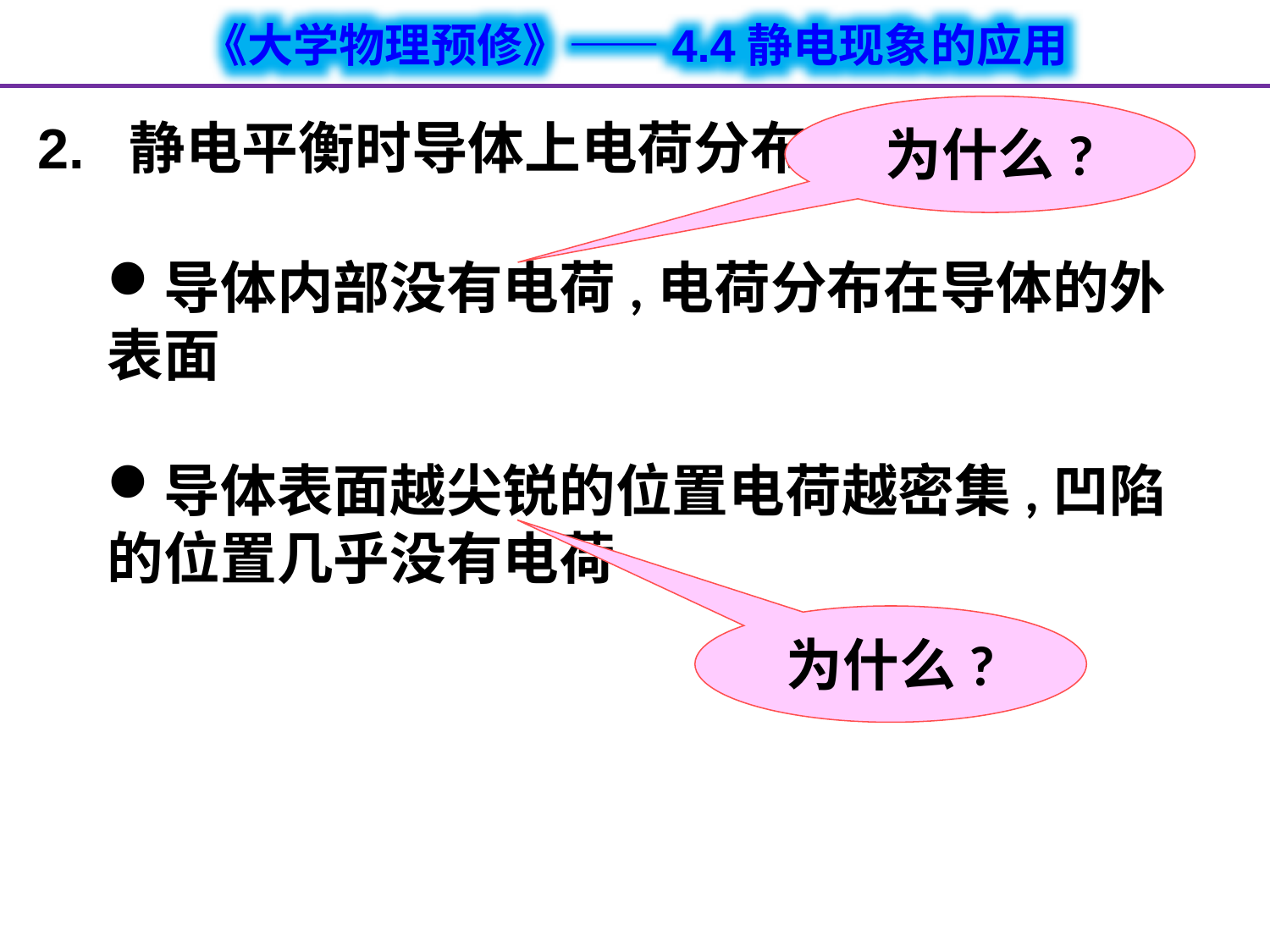

为什么?
2.  静电平衡时导体上电荷分布
导体内部没有电荷,电荷分布在导体的外表面

导体表面越尖锐的位置电荷越密集,凹陷的位置几乎没有电荷
为什么?